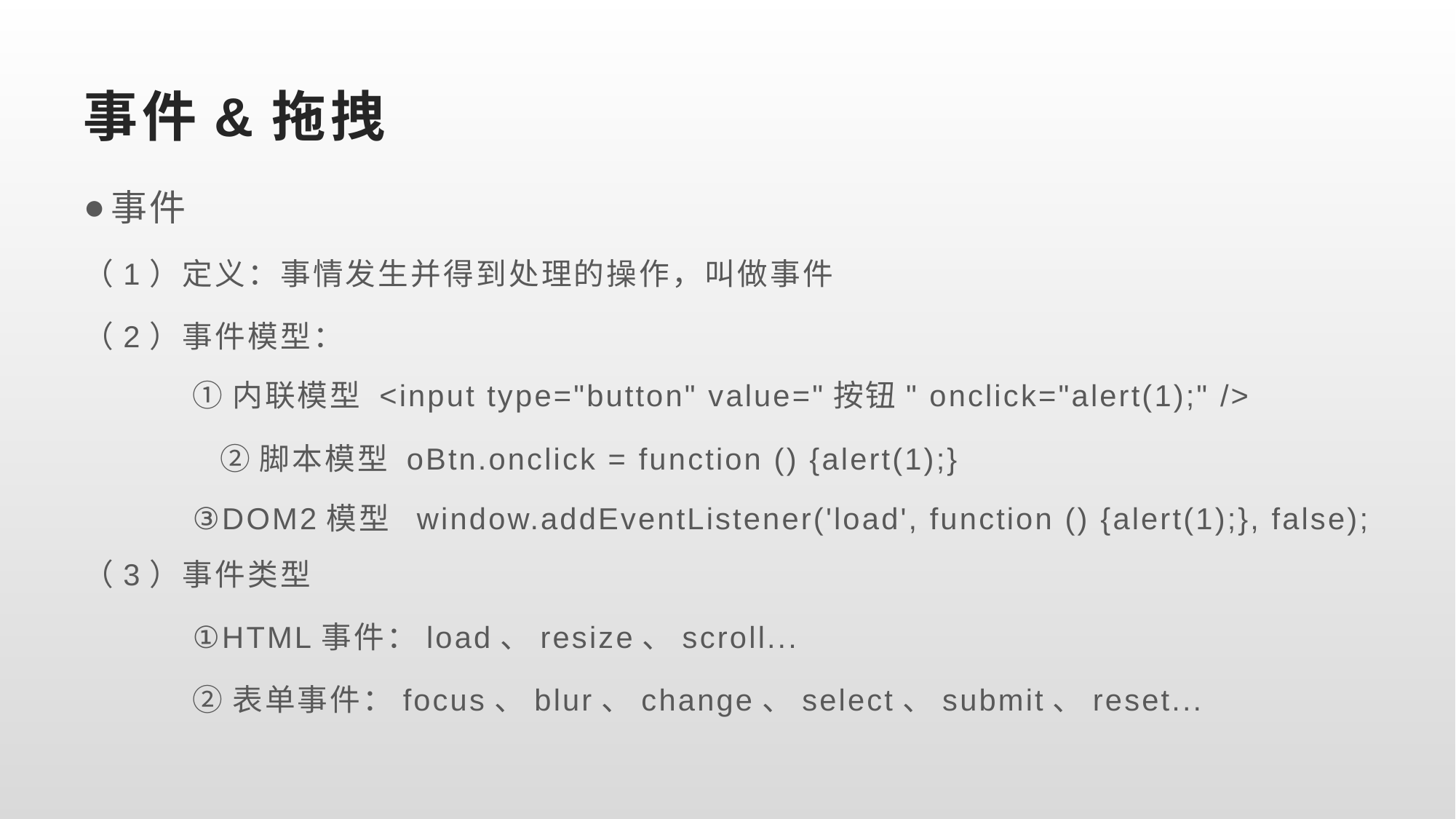

# 事件&拖拽
事件
（1）定义：事情发生并得到处理的操作，叫做事件
（2）事件模型：
	①内联模型 <input type="button" value="按钮" onclick="alert(1);" />
	②脚本模型 oBtn.onclick = function () {alert(1);}
	③DOM2模型  window.addEventListener('load', function () {alert(1);}, false);
（3）事件类型
	①HTML事件：load、resize、scroll...
	②表单事件：focus、blur、change、select、submit、reset...